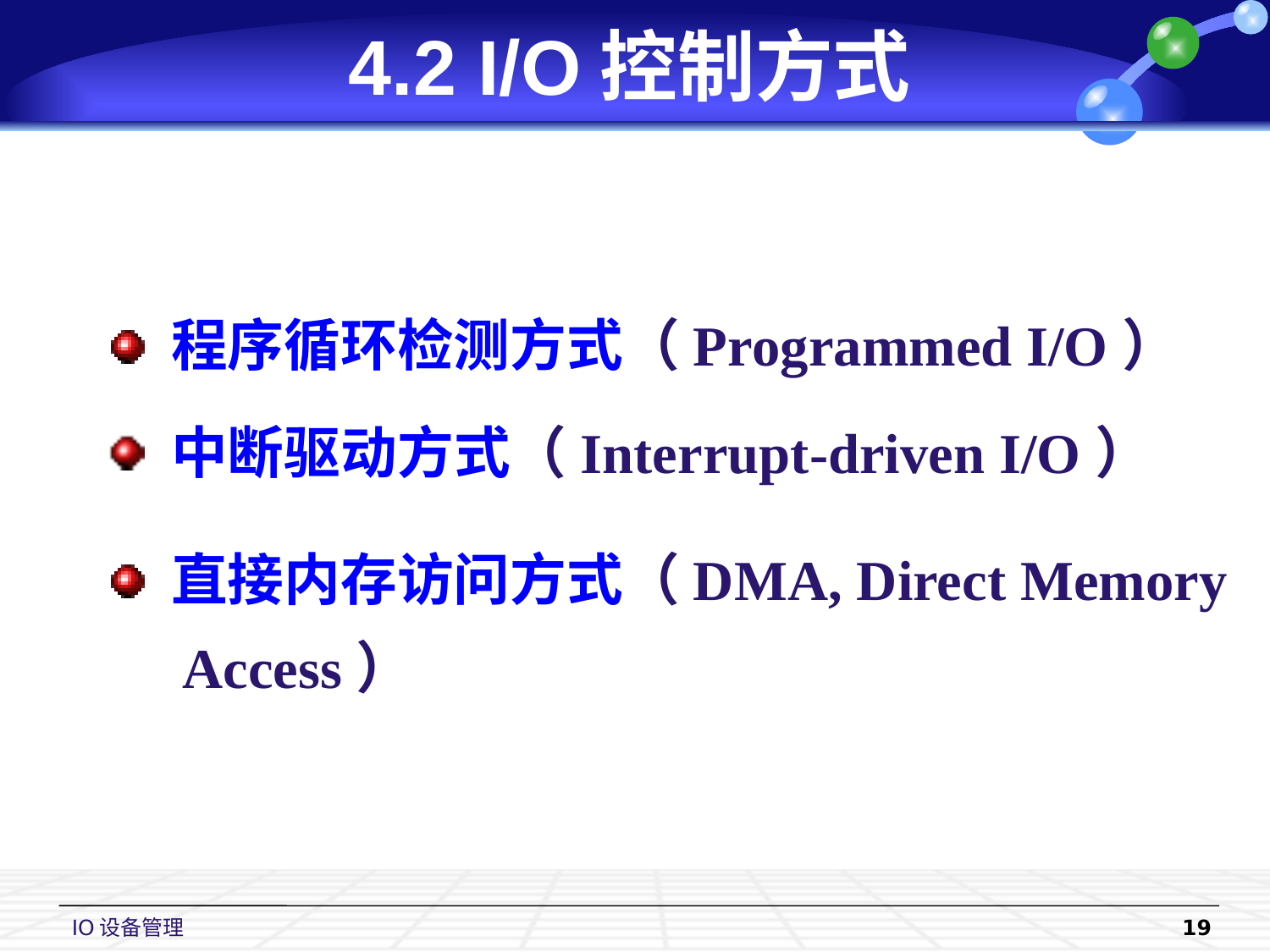

# 4.2 I/O控制方式
程序循环检测方式（Programmed I/O）
中断驱动方式（Interrupt-driven I/O）
直接内存访问方式（DMA, Direct Memory
 Access）
IO设备管理
19